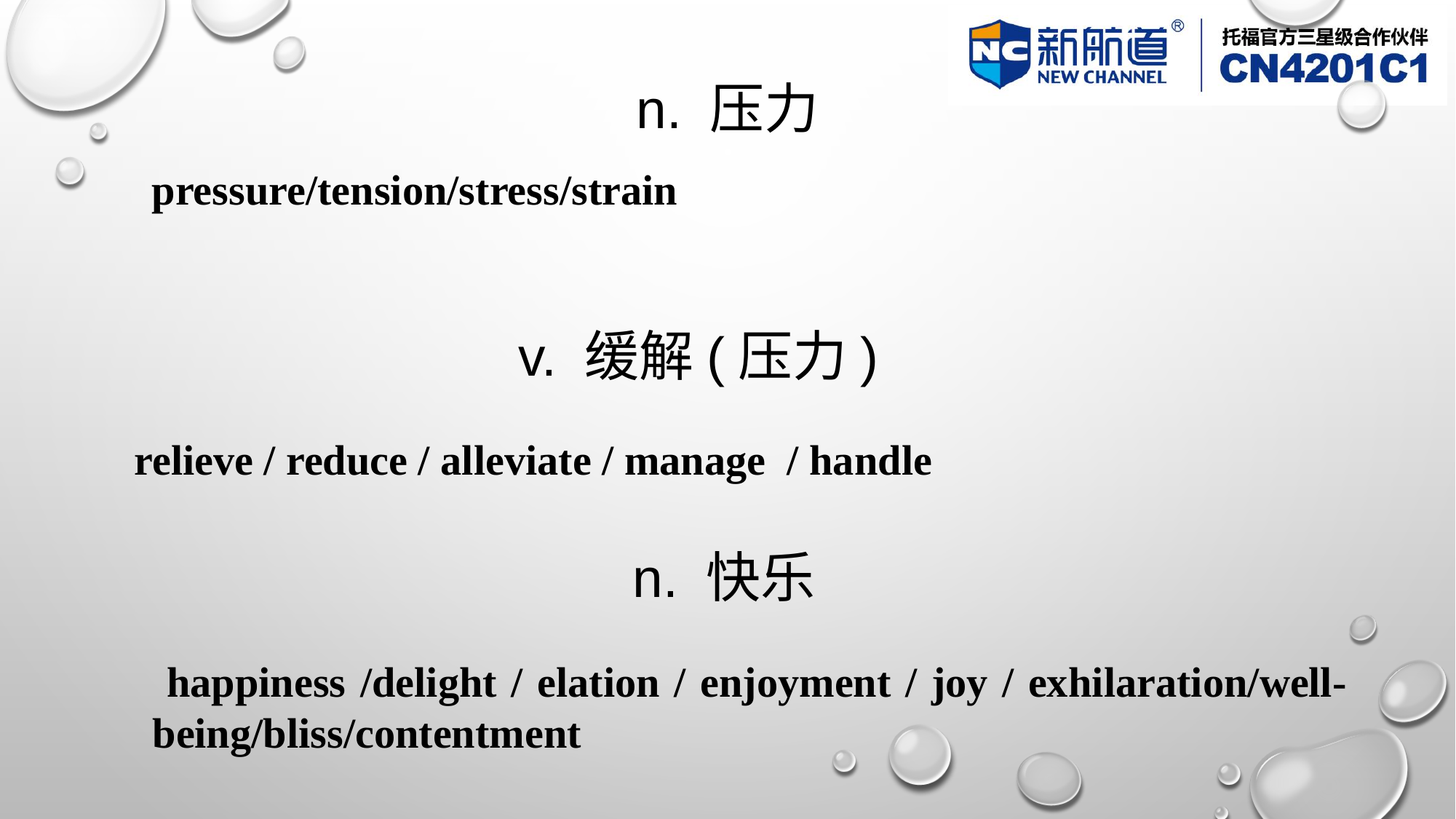

# n. 压力
 pressure/tension/stress/strain
v. 缓解(压力)
relieve / reduce / alleviate / manage  / handle
n. 快乐
 happiness /delight / elation / enjoyment / joy / exhilaration/well-being/bliss/contentment